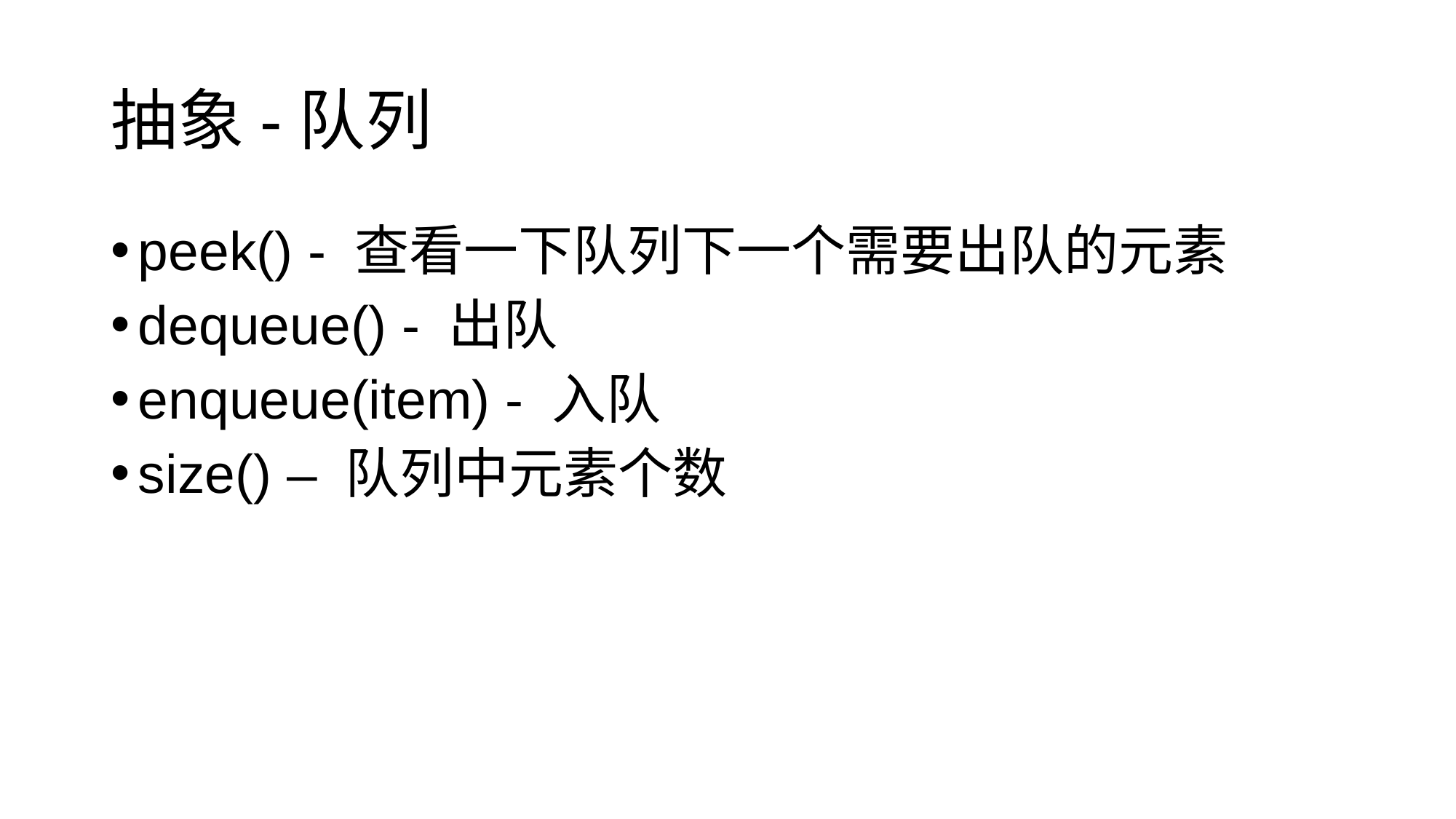

# 抽象-队列
peek() - 查看一下队列下一个需要出队的元素
dequeue() - 出队
enqueue(item) - 入队
size() – 队列中元素个数